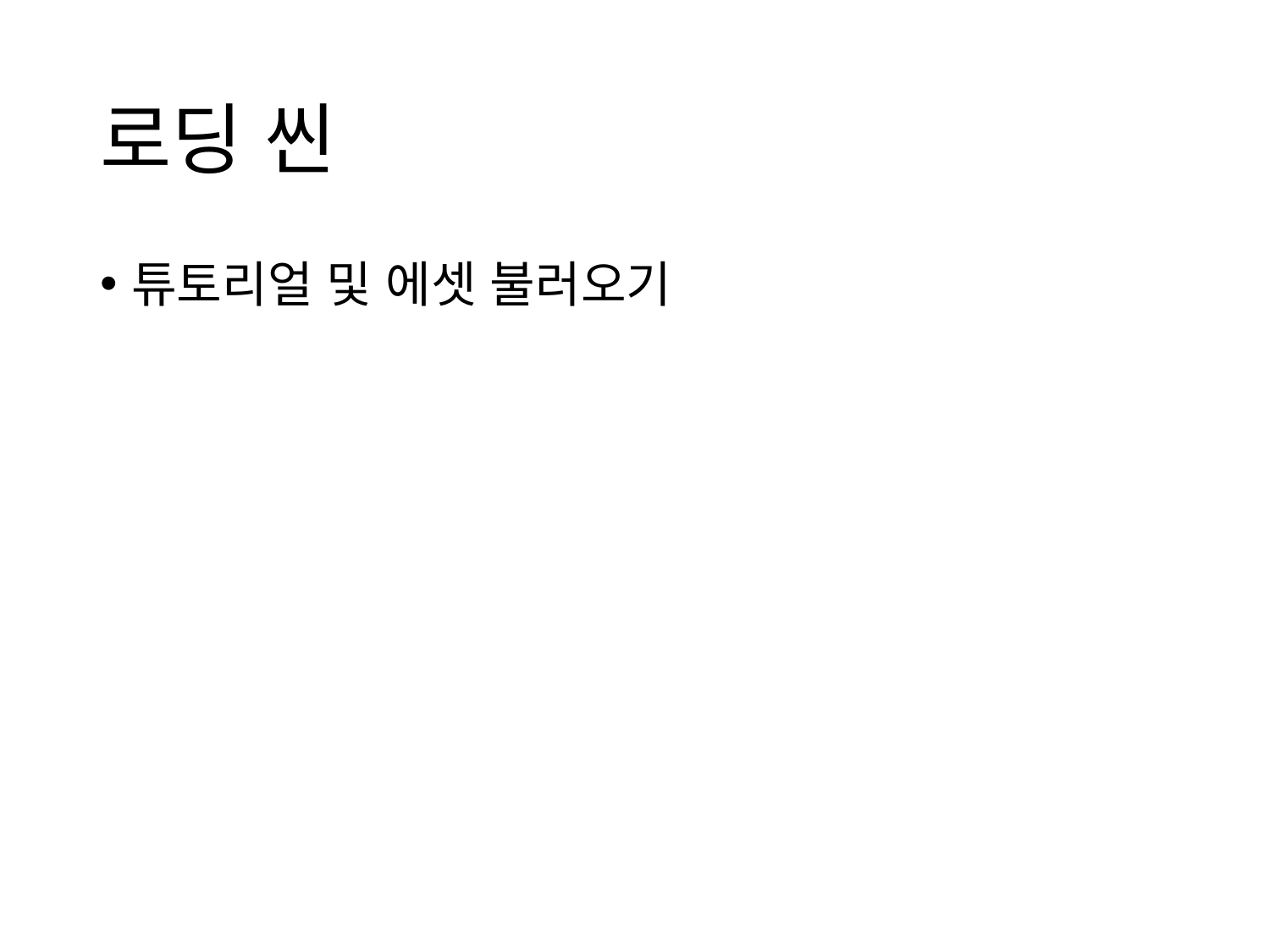

# 로딩 씬
튜토리얼 및 에셋 불러오기